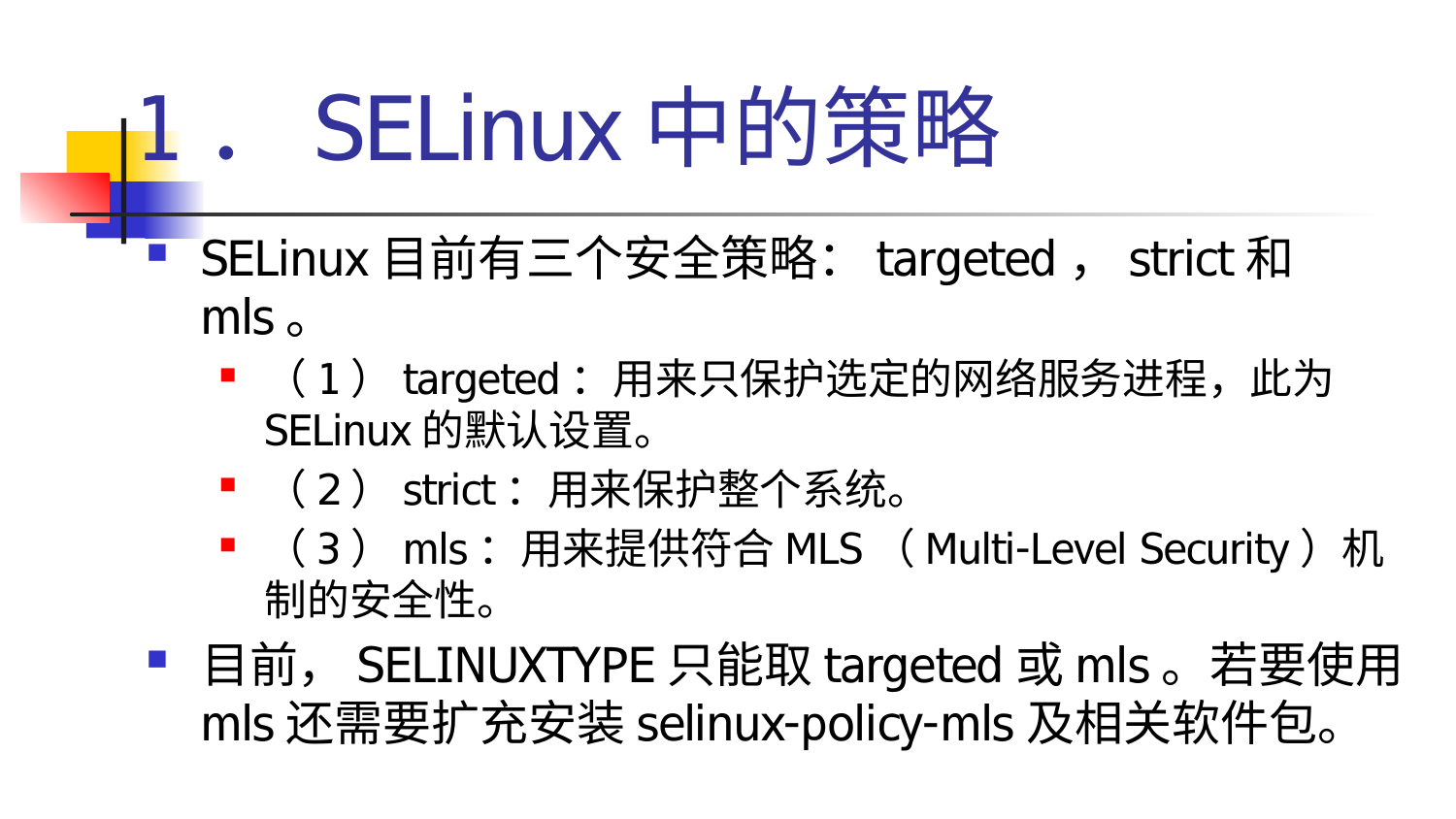

# 1．SELinux中的策略
SELinux目前有三个安全策略：targeted，strict和mls。
（1）targeted：用来只保护选定的网络服务进程，此为SELinux的默认设置。
（2）strict：用来保护整个系统。
（3）mls：用来提供符合MLS（Multi-Level Security）机制的安全性。
目前，SELINUXTYPE只能取targeted或mls。若要使用mls还需要扩充安装selinux-policy-mls及相关软件包。